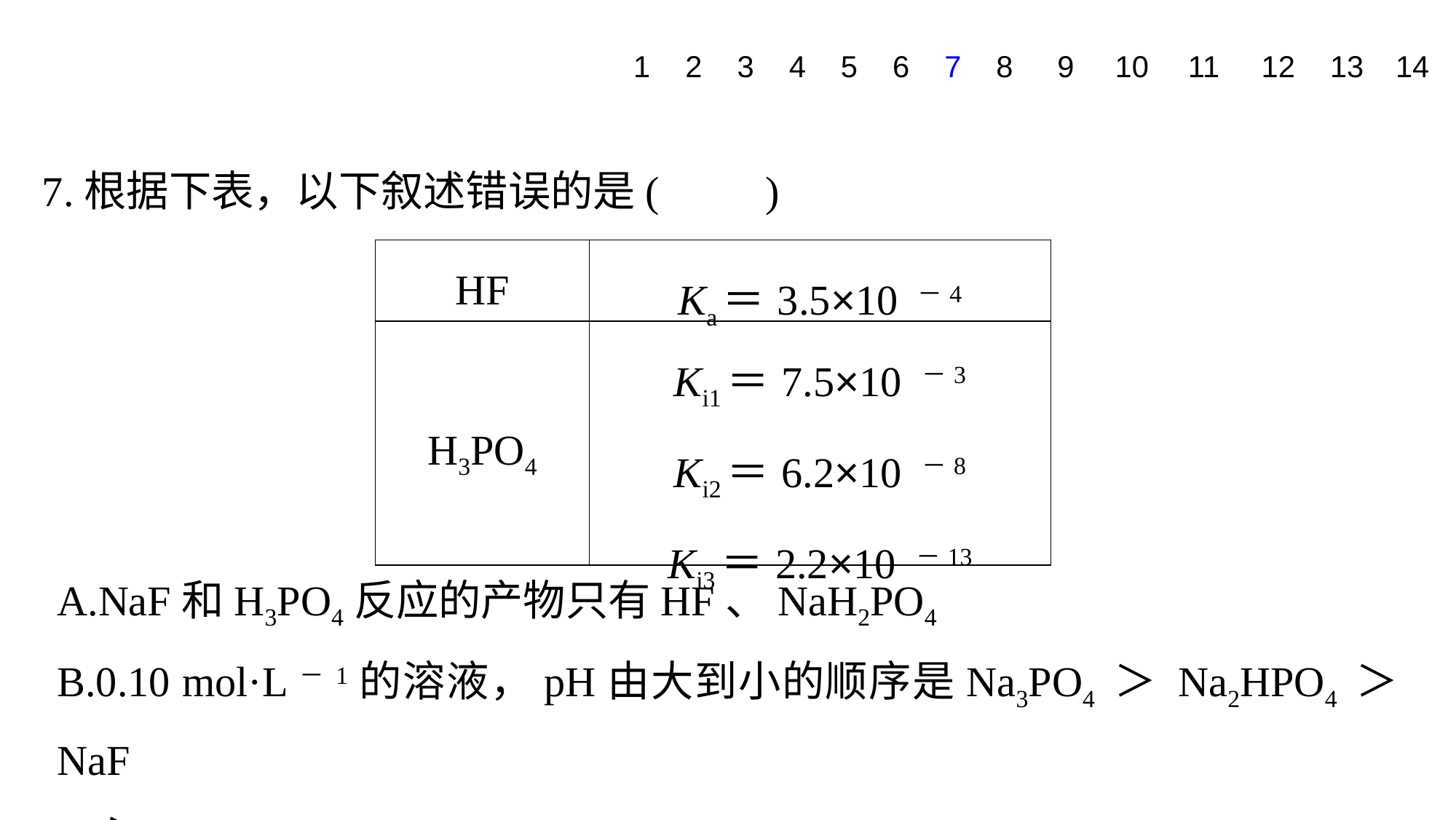

1
2
3
4
5
6
7
8
9
10
11
12
13
14
7.根据下表，以下叙述错误的是(　　)
| HF | Ka＝3.5×10 －4 |
| --- | --- |
| H3PO4 | Ki1＝7.5×10 －3 Ki2＝6.2×10 －8 Ki3＝2.2×10 －13 |
A.NaF和H3PO4反应的产物只有HF、NaH2PO4
B.0.10 mol·L－1的溶液，pH由大到小的顺序是Na3PO4 ＞ Na2HPO4 ＞ NaF
    ＞ NaH2PO4